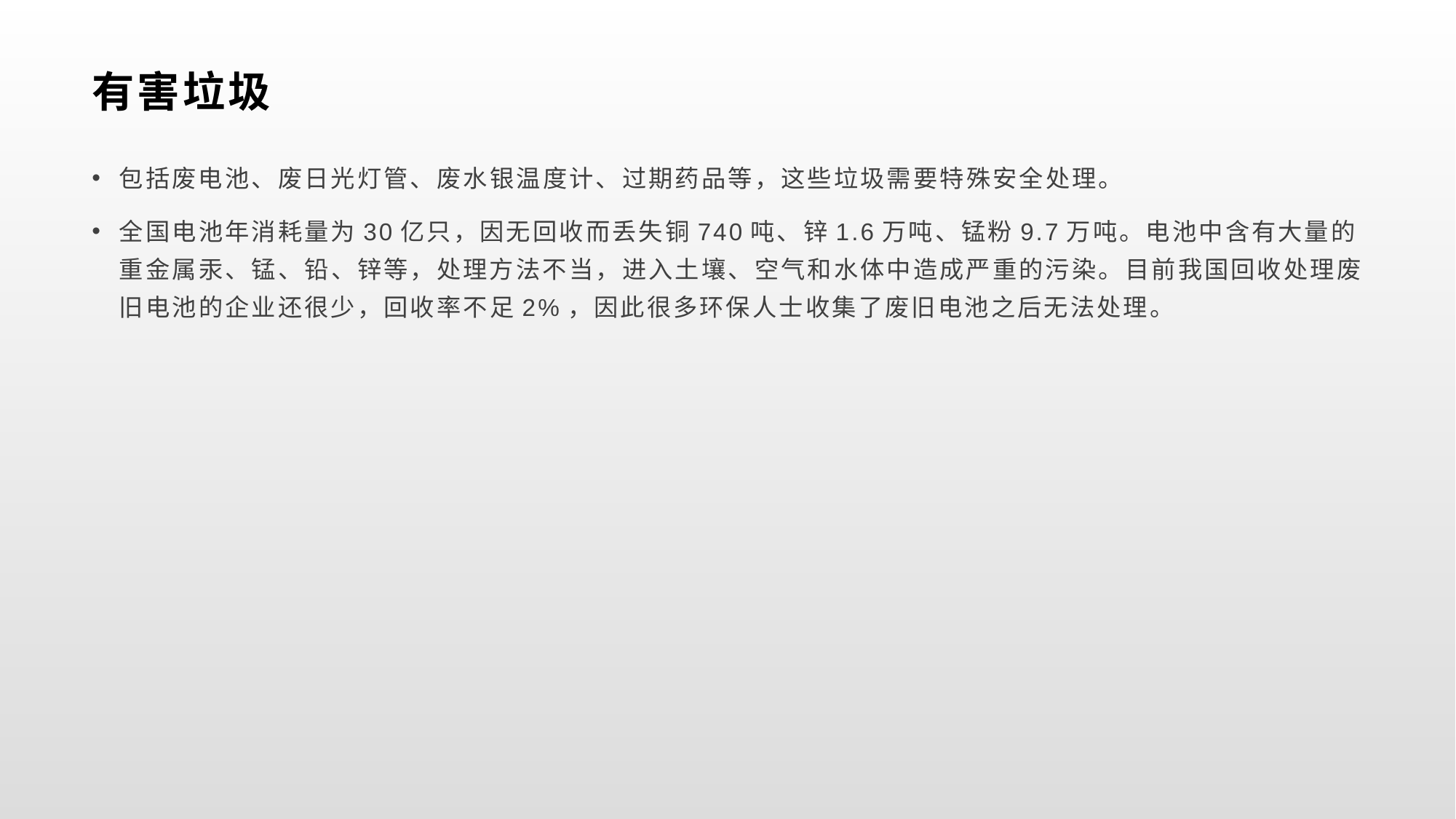

# 有害垃圾
包括废电池、废日光灯管、废水银温度计、过期药品等，这些垃圾需要特殊安全处理。
全国电池年消耗量为30亿只，因无回收而丢失铜740吨、锌1.6万吨、锰粉9.7万吨。电池中含有大量的重金属汞、锰、铅、锌等，处理方法不当，进入土壤、空气和水体中造成严重的污染。目前我国回收处理废旧电池的企业还很少，回收率不足2%，因此很多环保人士收集了废旧电池之后无法处理。